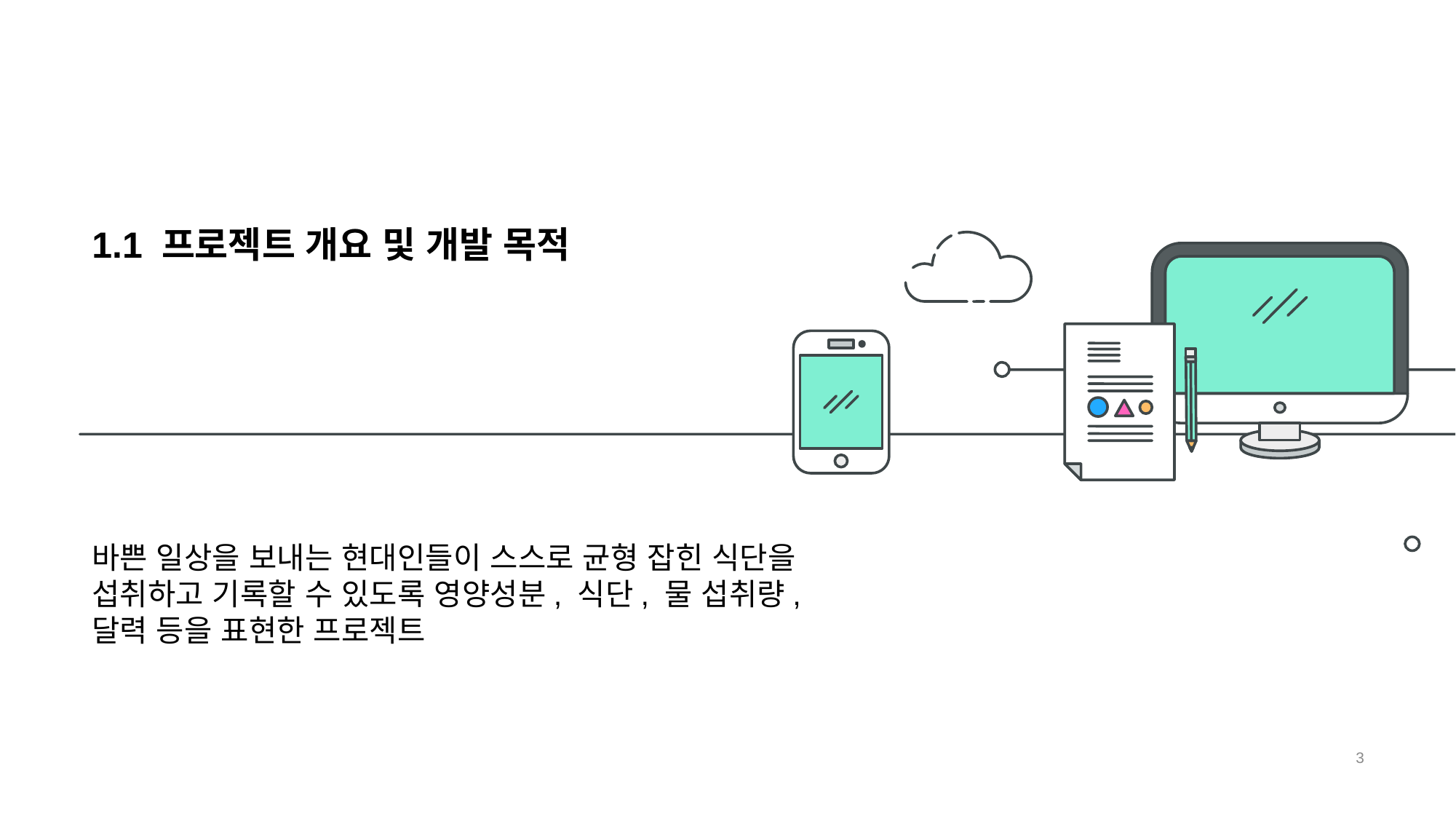

# 1.1 프로젝트 개요 및 개발 목적
바쁜 일상을 보내는 현대인들이 스스로 균형 잡힌 식단을 섭취하고 기록할 수 있도록 영양성분, 식단, 물 섭취량, 달력 등을 표현한 프로젝트
3